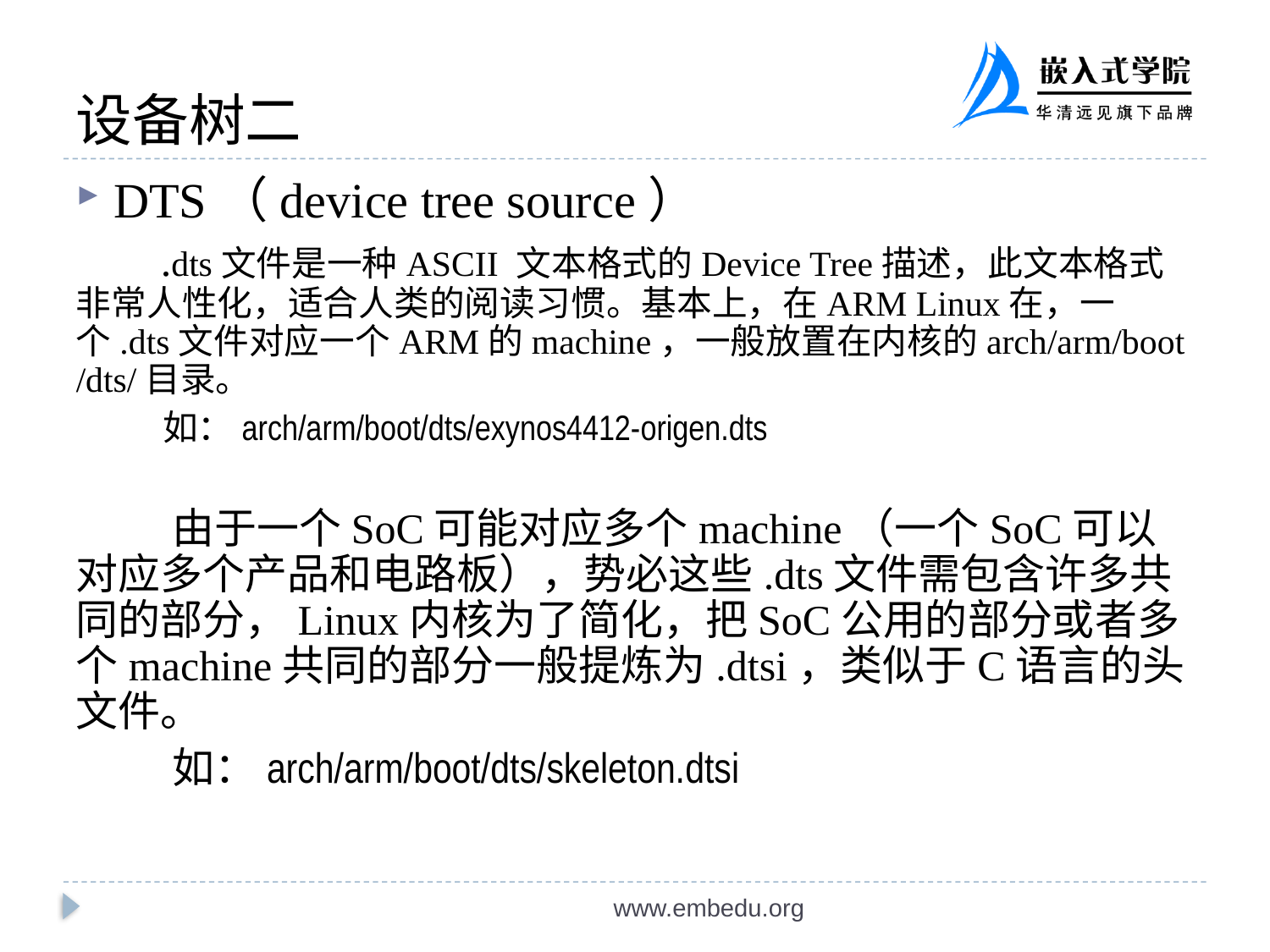

# 设备树二
DTS（device tree source）
        .dts文件是一种ASCII 文本格式的Device Tree描述，此文本格式非常人性化，适合人类的阅读习惯。基本上，在ARM Linux在，一个.dts文件对应一个ARM的machine，一般放置在内核的arch/arm/boot/dts/目录。
          如：arch/arm/boot/dts/exynos4412-origen.dts

         由于一个SoC可能对应多个machine（一个SoC可以对应多个产品和电路板），势必这些.dts文件需包含许多共同的部分，Linux内核为了简化，把SoC公用的部分或者多个machine共同的部分一般提炼为.dtsi，类似于C语言的头文件。
         如：arch/arm/boot/dts/skeleton.dtsi
www.embedu.org